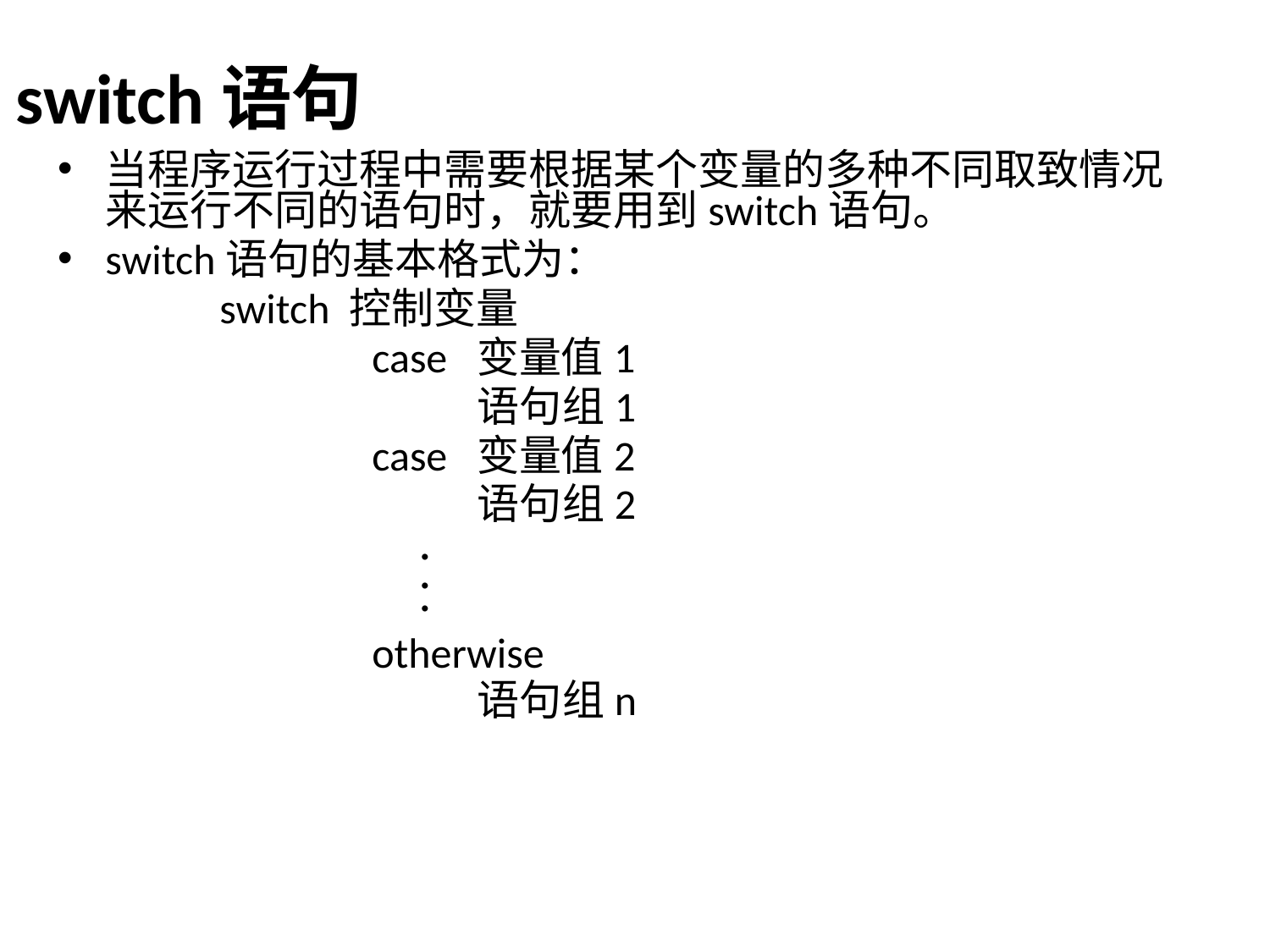

# switch语句
当程序运行过程中需要根据某个变量的多种不同取致情况来运行不同的语句时，就要用到switch语句。
switch语句的基本格式为：
                 switch 控制变量
                                 case  变量值1
                                           语句组1
                                 case  变量值2
                                           语句组2
                                      ·
                                      ·
                                      ·

                                 otherwise

                                           语句组n